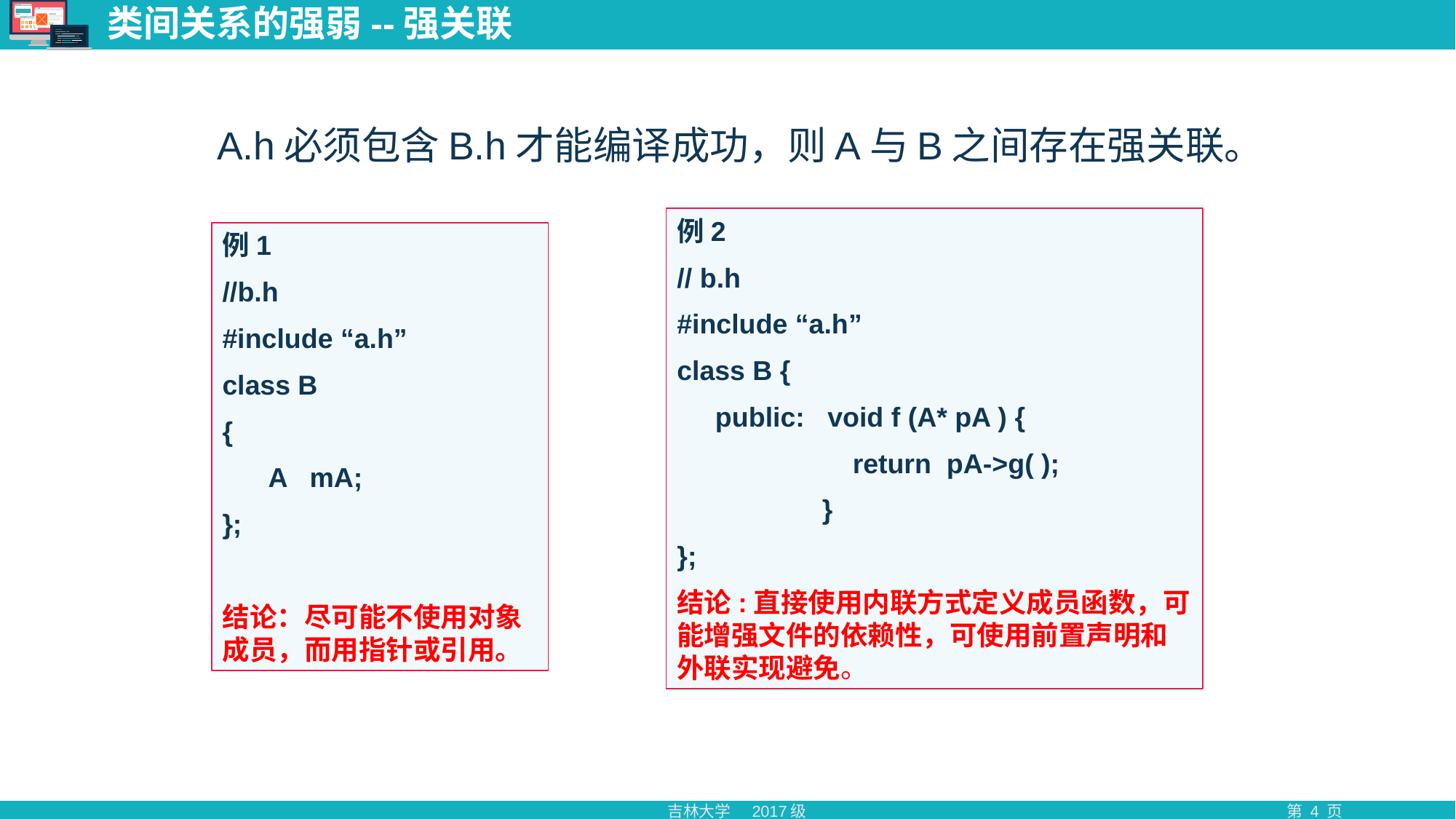

# 类间关系的强弱--强关联
   A.h必须包含B.h才能编译成功，则A与B之间存在强关联。

例2
// b.h
#include “a.h”
class B {
     public:   void f (A* pA ) {
                       return  pA->g( );
                   }
};
结论:直接使用内联方式定义成员函数，可能增强文件的依赖性，可使用前置声明和外联实现避免。
例1
//b.h
#include “a.h”
class B
{
      A   mA;
};

结论：尽可能不使用对象成员，而用指针或引用。